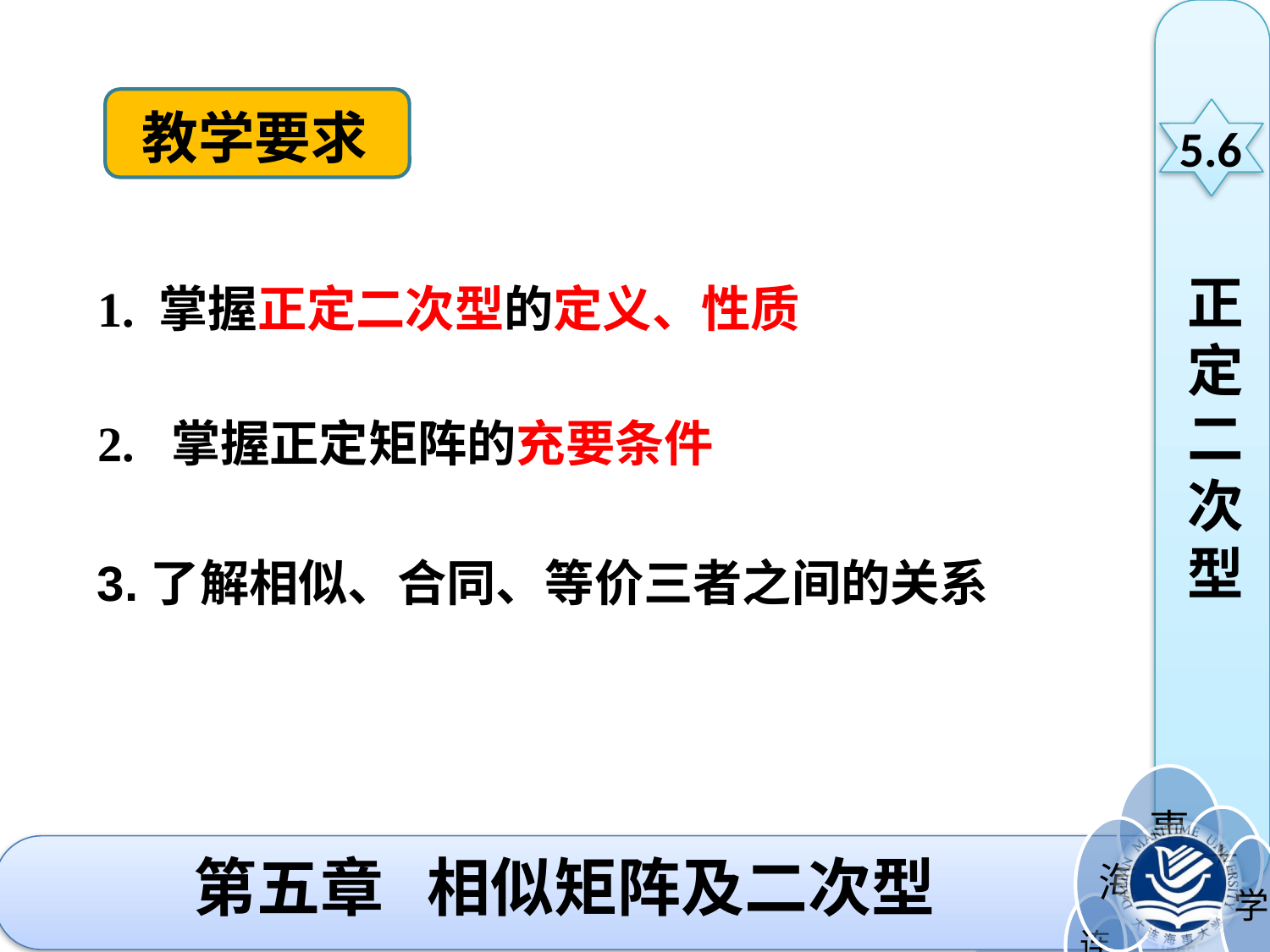

教学要求

5.6
正
定
二
次型
1. 掌握正定二次型的定义、性质
2.  掌握正定矩阵的充要条件
3.了解相似、合同、等价三者之间的关系
# 第五章   相似矩阵及二次型